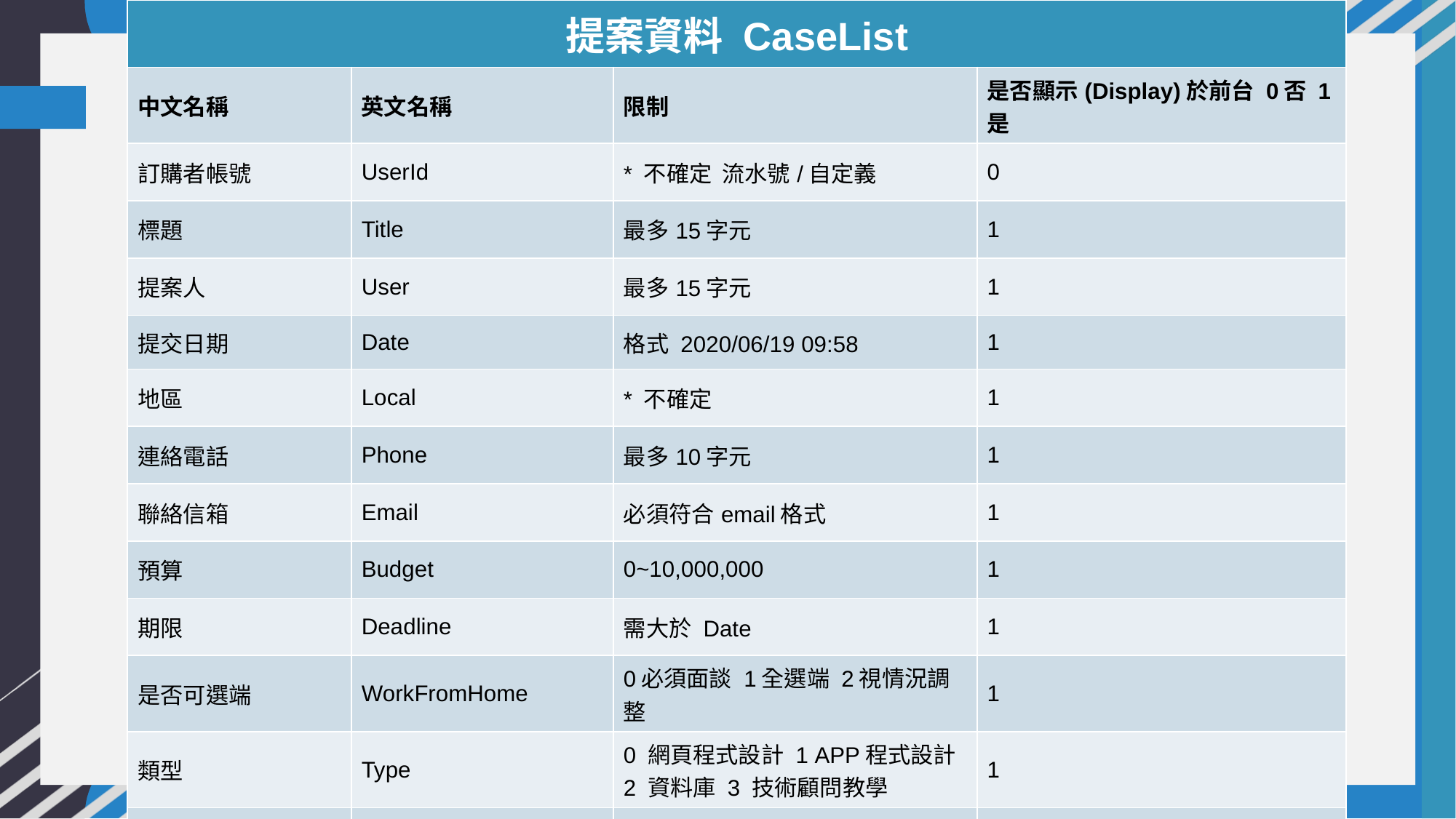

| 提案資料 CaseList |  |  |  |
| --- | --- | --- | --- |
| 中文名稱 | 英文名稱 | 限制 | 是否顯示(Display)於前台 0否 1是 |
| 訂購者帳號 | UserId | \* 不確定 流水號/自定義 | 0 |
| 標題 | Title | 最多15字元 | 1 |
| 提案人 | User | 最多15字元 | 1 |
| 提交日期 | Date | 格式 2020/06/19 09:58 | 1 |
| 地區 | Local | \* 不確定 | 1 |
| 連絡電話 | Phone | 最多10字元 | 1 |
| 聯絡信箱 | Email | 必須符合email格式 | 1 |
| 預算 | Budget | 0~10,000,000 | 1 |
| 期限 | Deadline | 需大於 Date | 1 |
| 是否可選端 | WorkFromHome | 0必須面談 1全選端 2視情況調整 | 1 |
| 類型 | Type | 0 網頁程式設計 1 APP程式設計 2 資料庫 3 技術顧問教學 | 1 |
| 說明 | Description | 最多50字元 | 1 |